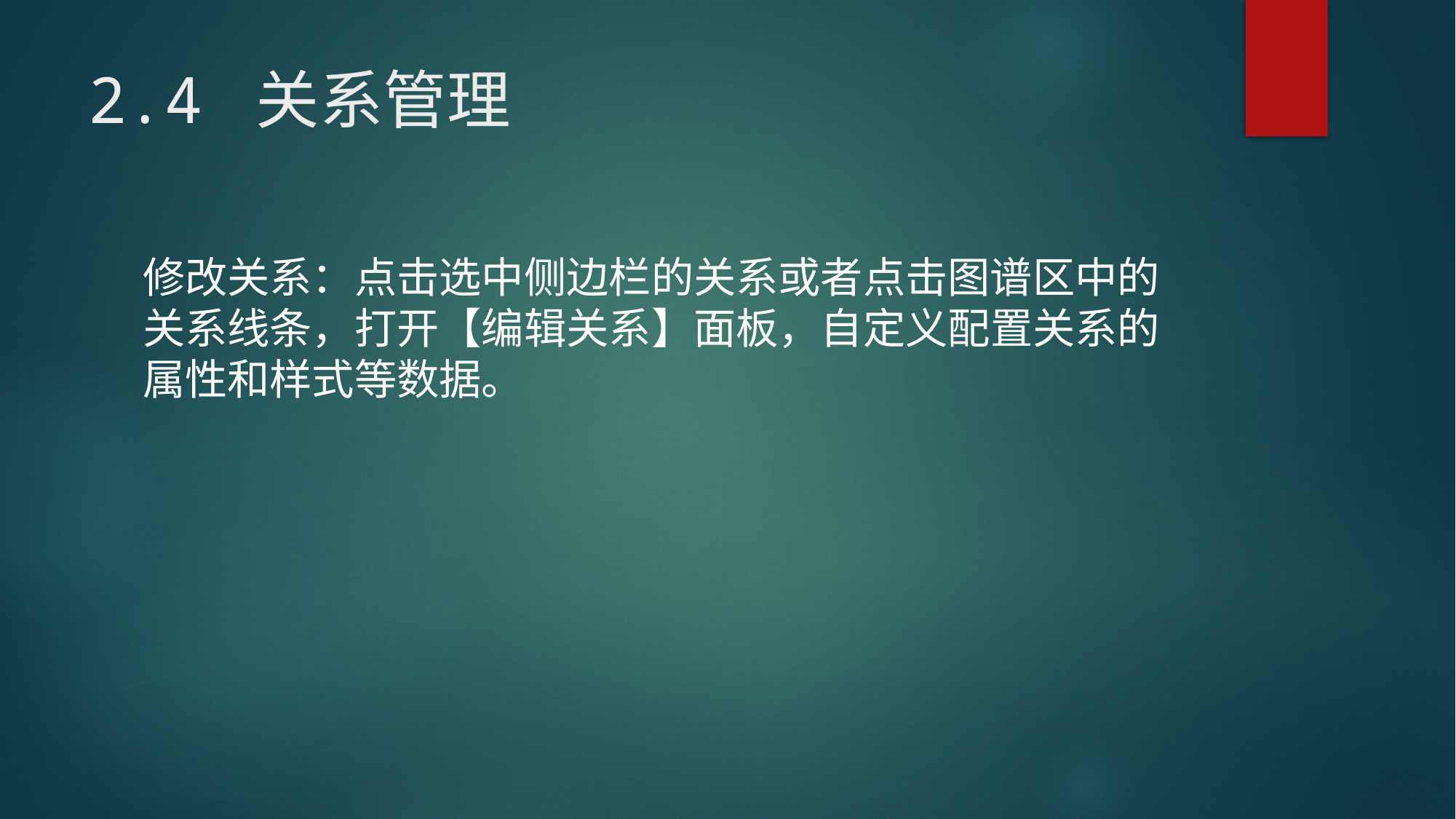

# 2.4 关系管理
修改关系：点击选中侧边栏的关系或者点击图谱区中的关系线条，打开【编辑关系】面板，自定义配置关系的属性和样式等数据。